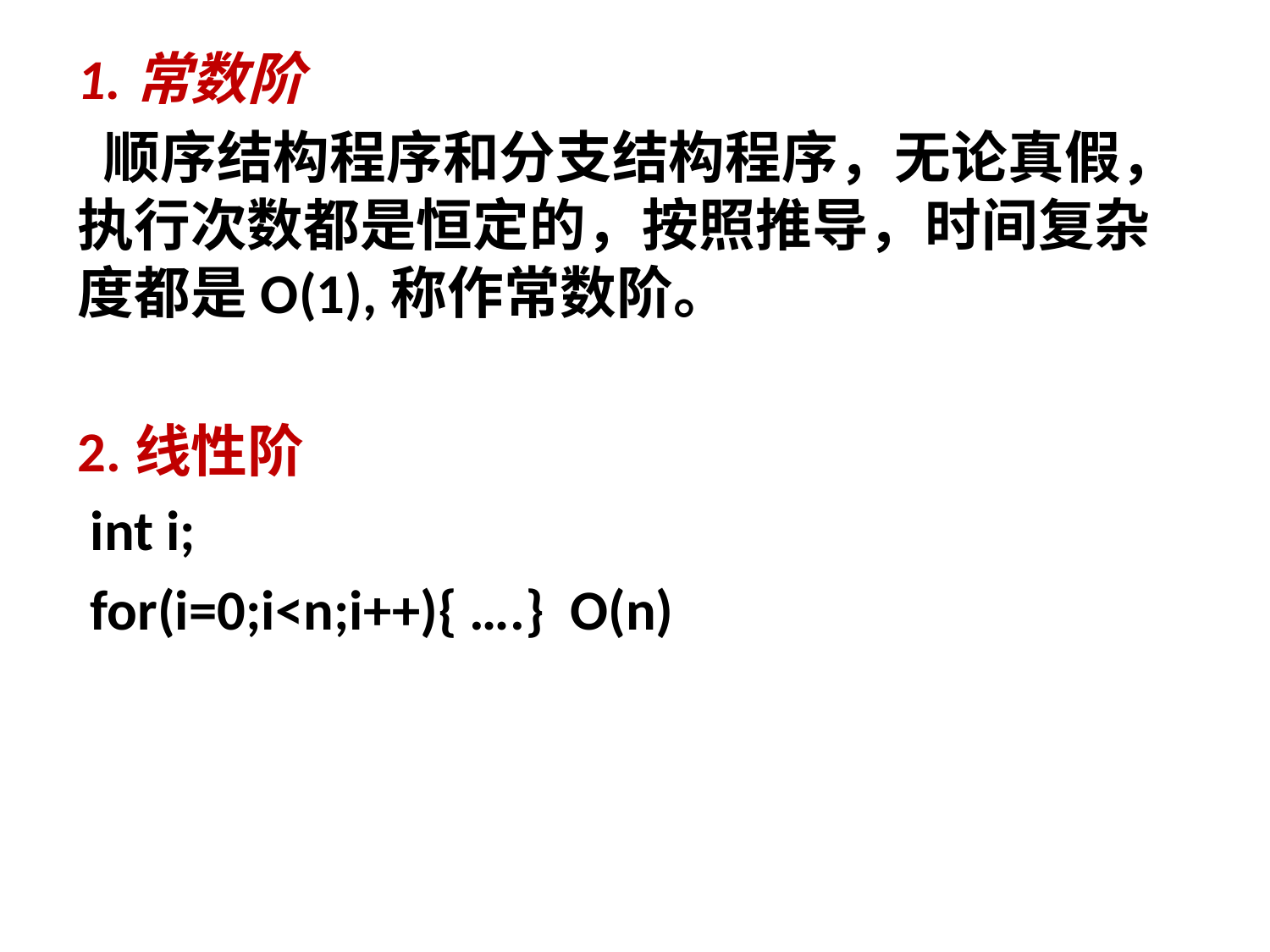

1.常数阶
 顺序结构程序和分支结构程序，无论真假，执行次数都是恒定的，按照推导，时间复杂度都是O(1),称作常数阶。

2.线性阶
 int i;
 for(i=0;i<n;i++){ ….}  O(n)